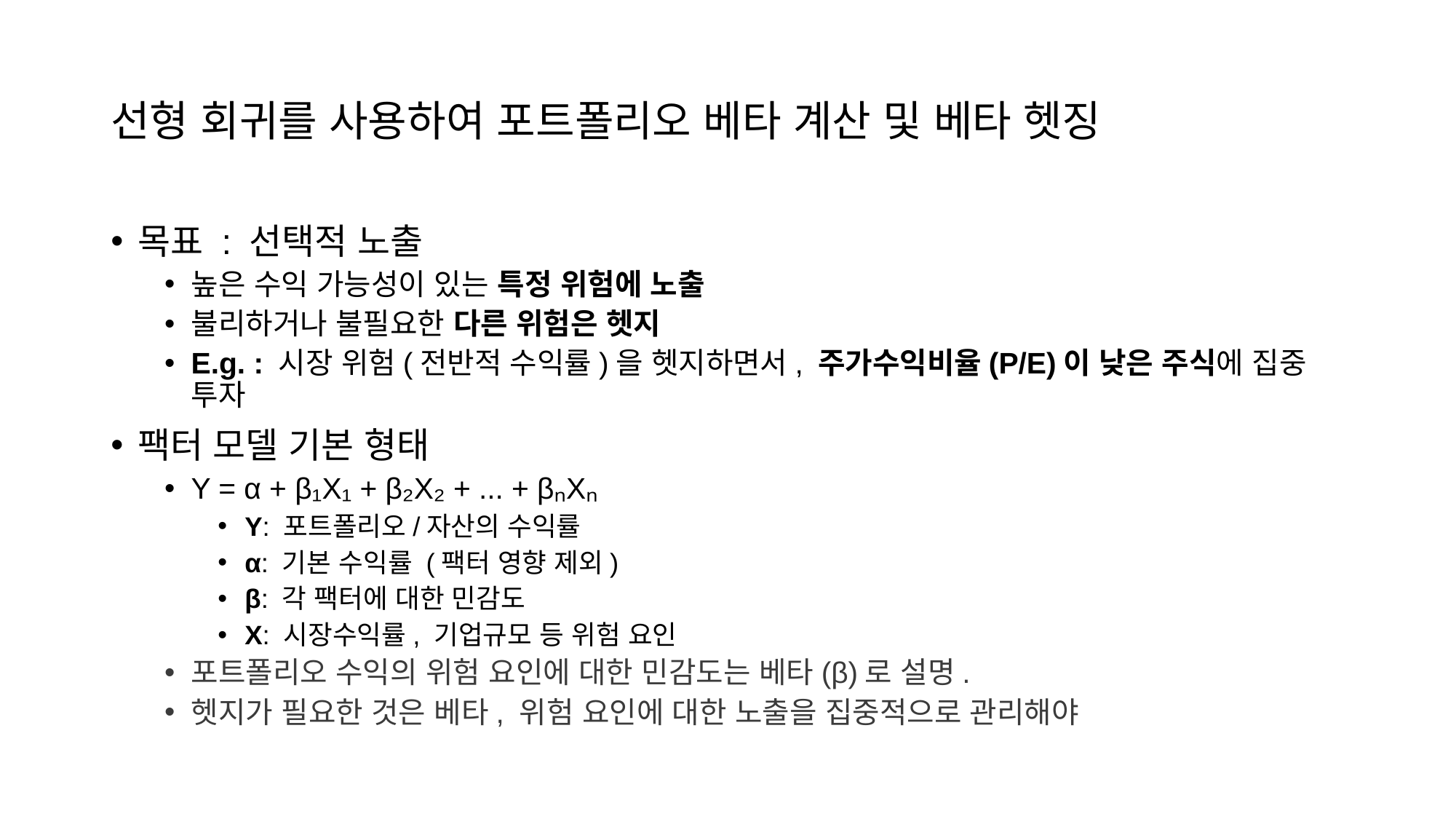

# 선형 회귀를 사용하여 포트폴리오 베타 계산 및 베타 헷징
목표 : 선택적 노출
높은 수익 가능성이 있는 특정 위험에 노출
불리하거나 불필요한 다른 위험은 헷지
E.g. : 시장 위험(전반적 수익률)을 헷지하면서, 주가수익비율(P/E)이 낮은 주식에 집중 투자
팩터 모델 기본 형태
Y = α + β₁X₁ + β₂X₂ + ... + βₙXₙ
Y: 포트폴리오/자산의 수익률
α: 기본 수익률 (팩터 영향 제외)
β: 각 팩터에 대한 민감도
X: 시장수익률, 기업규모 등 위험 요인
포트폴리오 수익의 위험 요인에 대한 민감도는 베타(β)로 설명.
헷지가 필요한 것은 베타, 위험 요인에 대한 노출을 집중적으로 관리해야